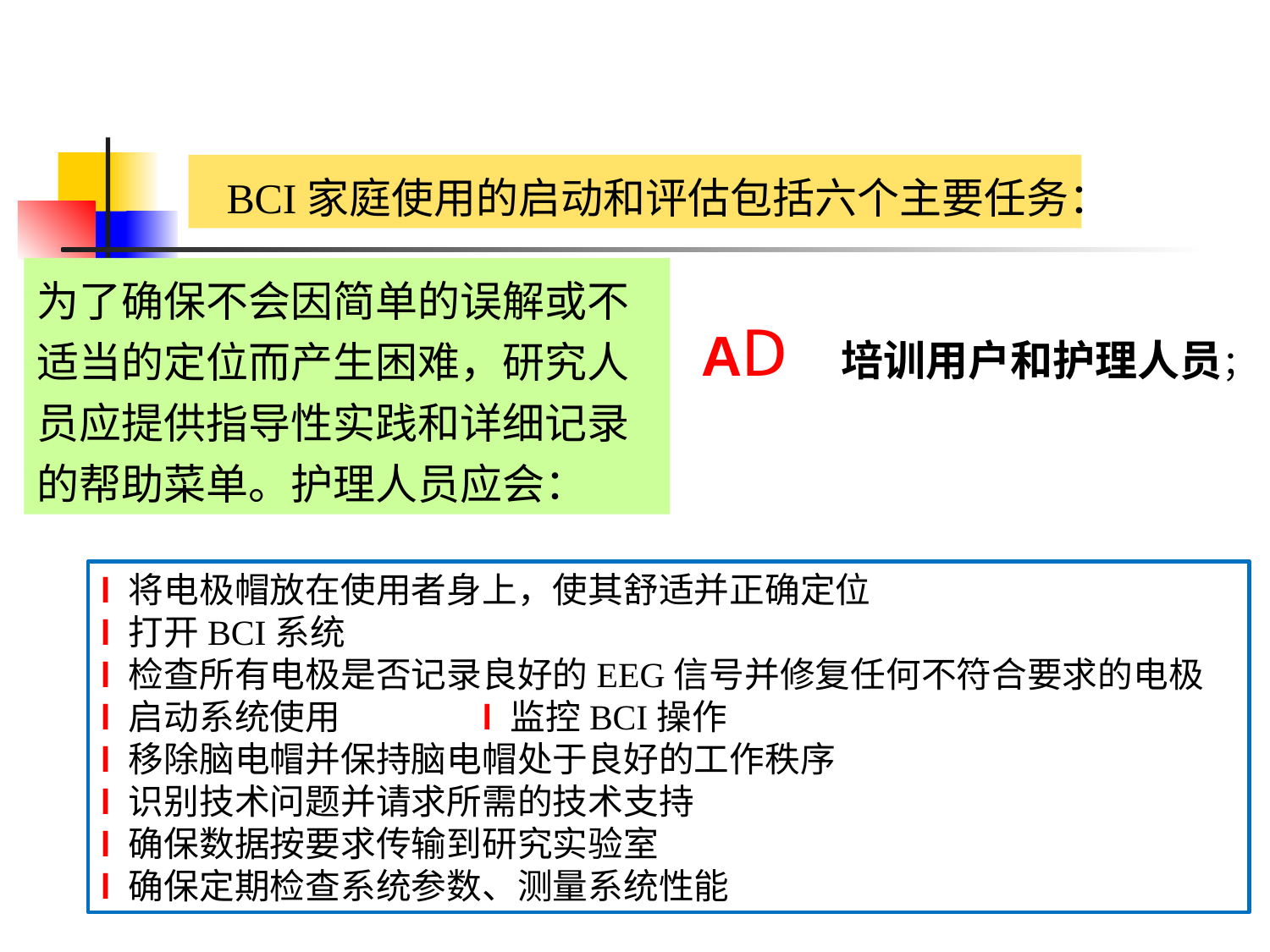

BCI家庭使用的启动和评估包括六个主要任务：
为了确保不会因简单的误解或不适当的定位而产生困难，研究人员应提供指导性实践和详细记录的帮助菜单。护理人员应会：
AD  培训用户和护理人员；
l 将电极帽放在使用者身上，使其舒适并正确定位
l 打开BCI系统
l 检查所有电极是否记录良好的EEG信号并修复任何不符合要求的电极
l 启动系统使用                 l 监控BCI操作
l 移除脑电帽并保持脑电帽处于良好的工作秩序
l 识别技术问题并请求所需的技术支持
l 确保数据按要求传输到研究实验室
l 确保定期检查系统参数、测量系统性能